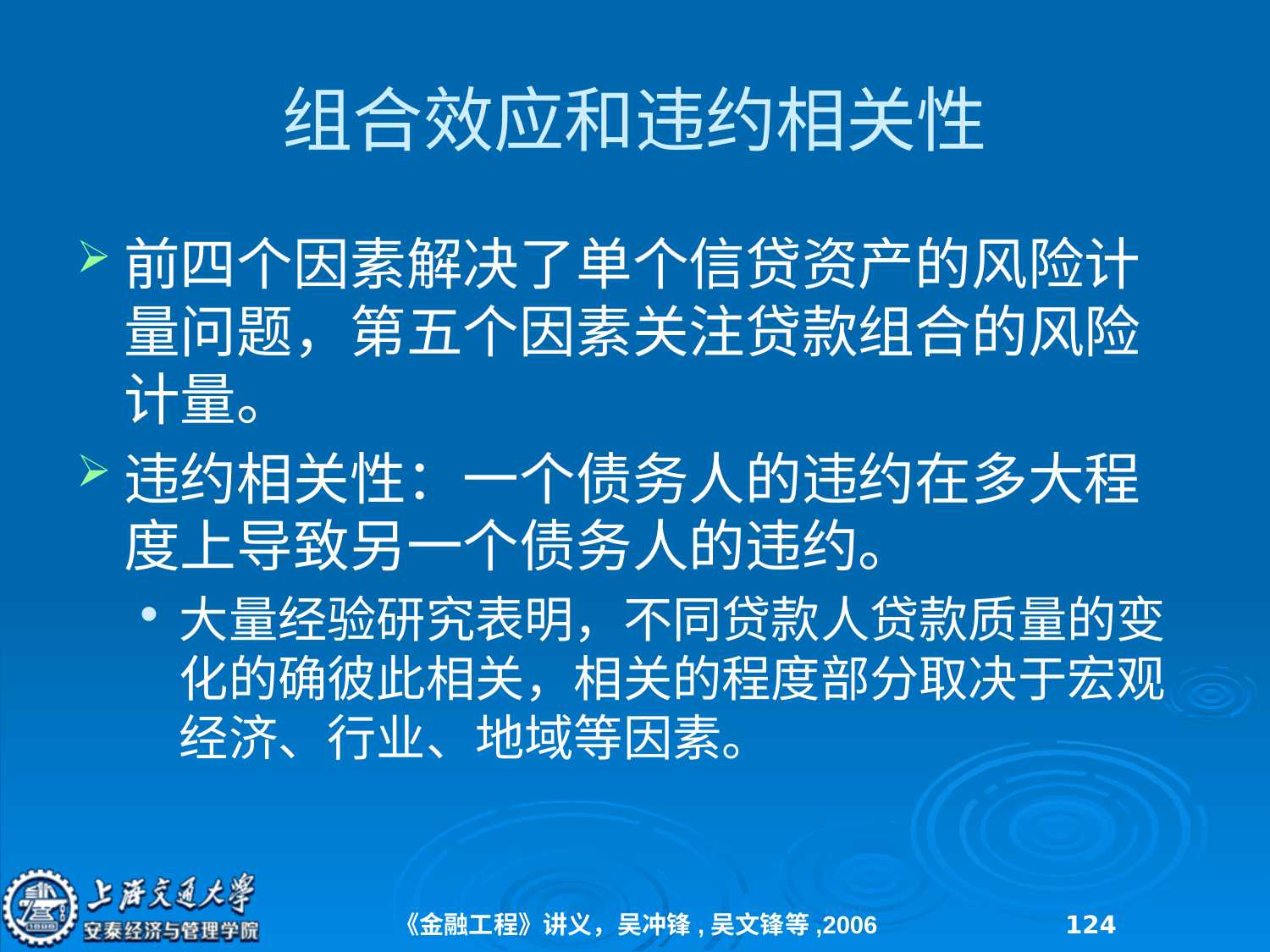

# 组合效应和违约相关性
前四个因素解决了单个信贷资产的风险计量问题，第五个因素关注贷款组合的风险计量。
违约相关性：一个债务人的违约在多大程度上导致另一个债务人的违约。
大量经验研究表明，不同贷款人贷款质量的变化的确彼此相关，相关的程度部分取决于宏观经济、行业、地域等因素。